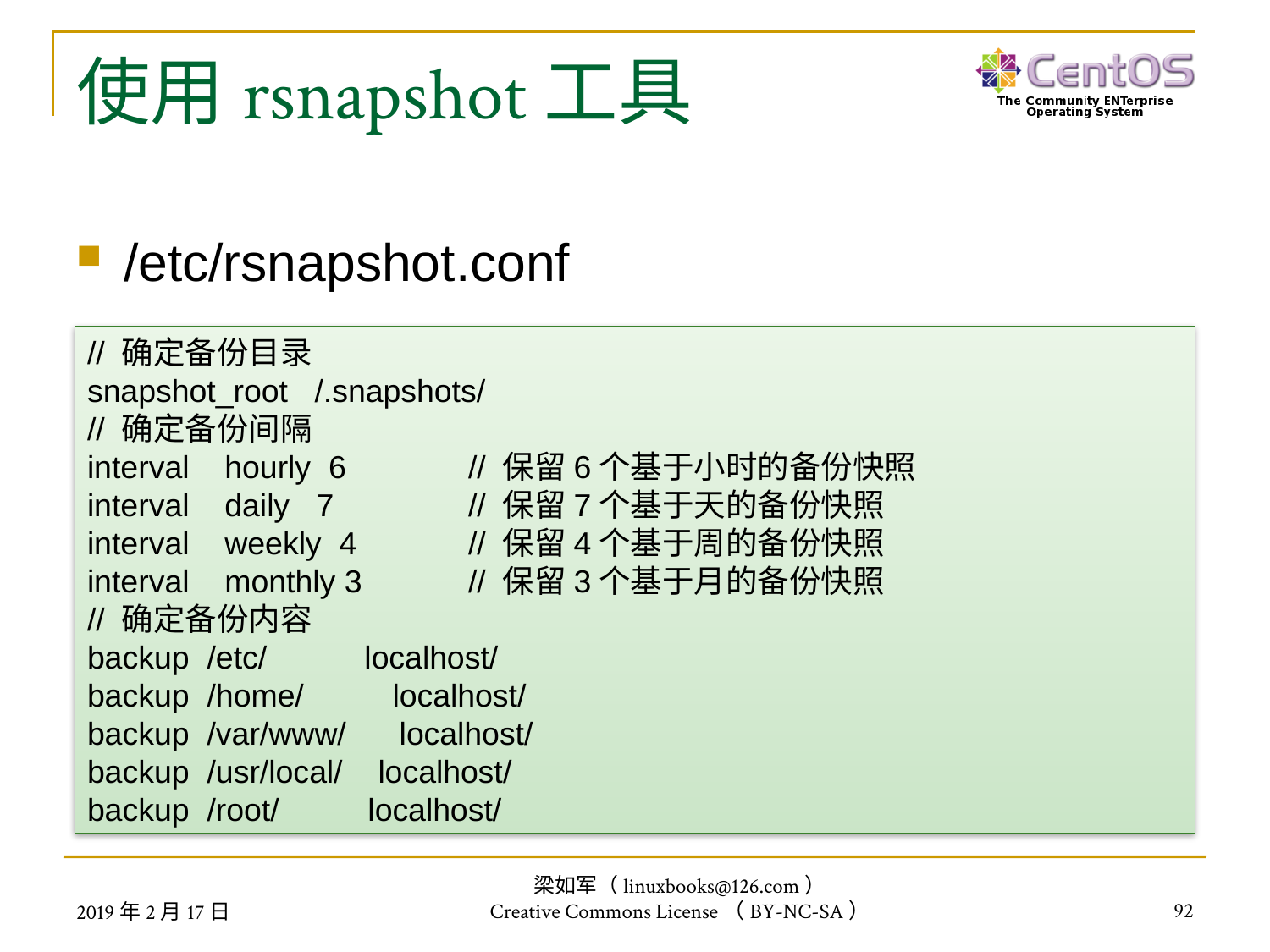

# 使用rsnapshot工具
/etc/rsnapshot.conf
// 确定备份目录
snapshot_root   /.snapshots/
// 确定备份间隔
interval    hourly  6	// 保留6个基于小时的备份快照
interval    daily   7		// 保留7个基于天的备份快照
interval    weekly  4	// 保留4个基于周的备份快照
interval    monthly 3	// 保留3个基于月的备份快照
// 确定备份内容
backup  /etc/           localhost/
backup  /home/          localhost/
backup  /var/www/      localhost/
backup  /usr/local/    localhost/
backup  /root/          localhost/
梁如军（linuxbooks@126.com）
Creative Commons License（BY-NC-SA）
2019年2月17日
92